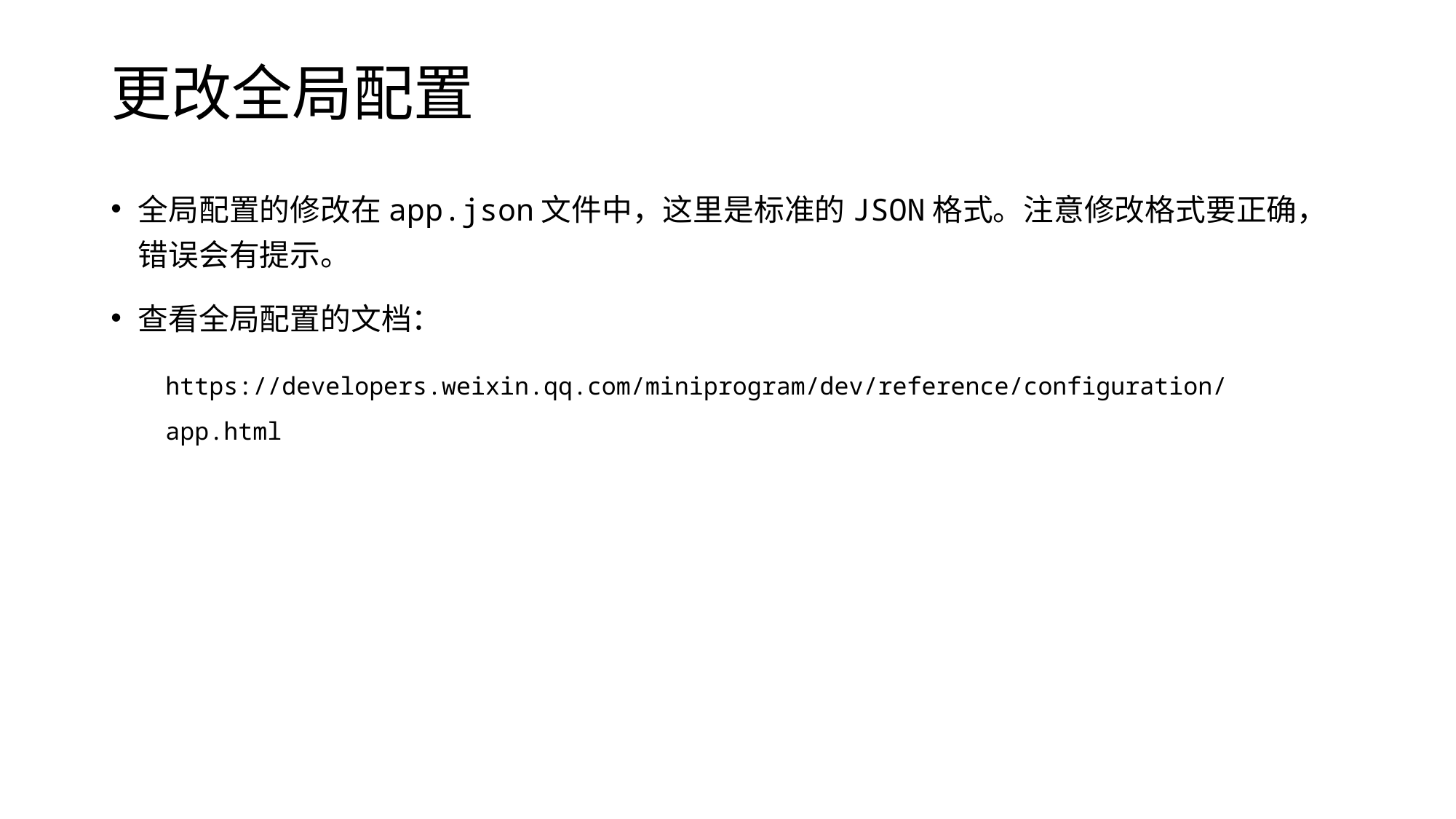

# 更改全局配置
全局配置的修改在app.json文件中，这里是标准的JSON格式。注意修改格式要正确，错误会有提示。
查看全局配置的文档：
https://developers.weixin.qq.com/miniprogram/dev/reference/configuration/app.html